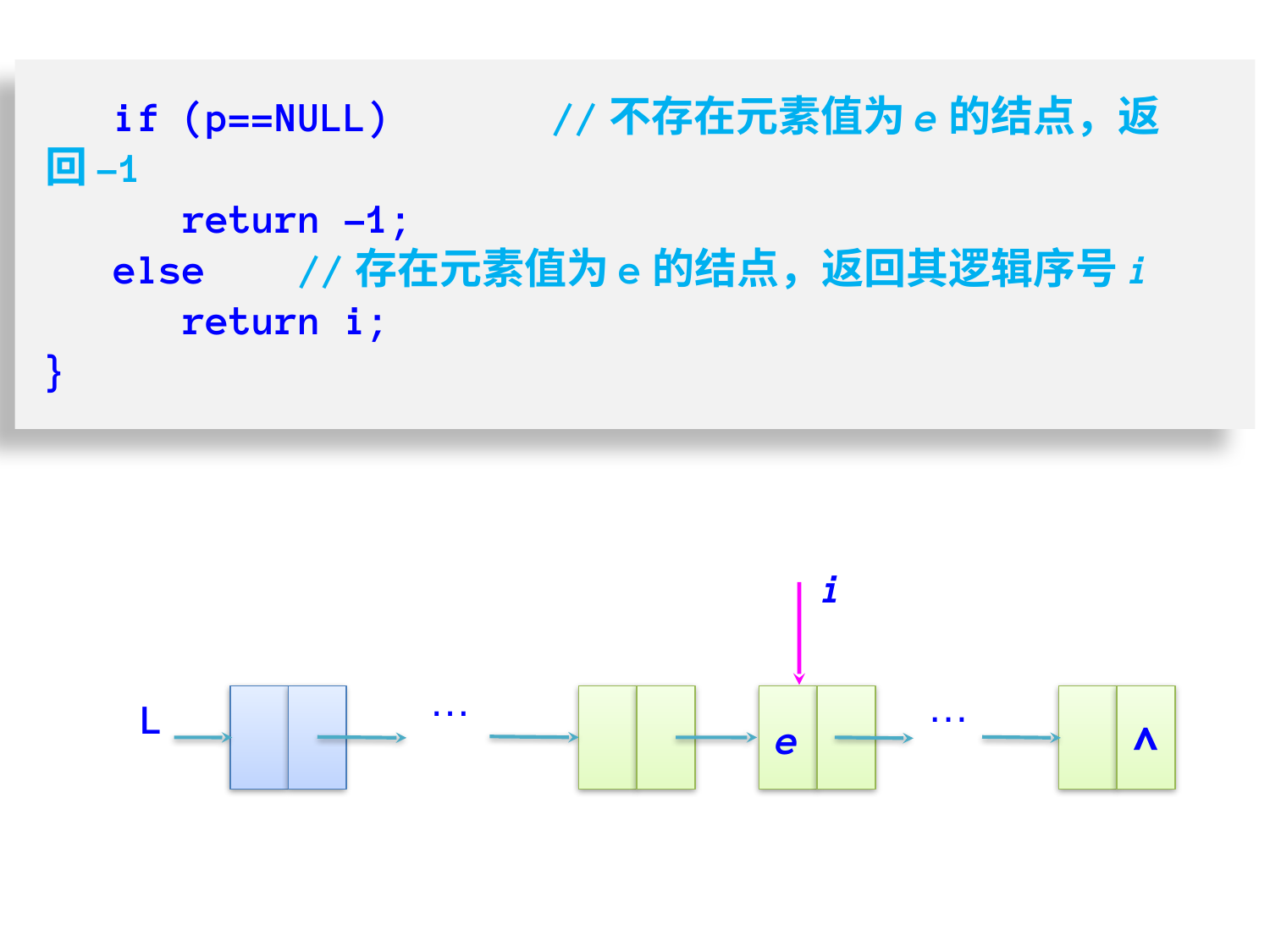

if (p==NULL)		//不存在元素值为e的结点，返回-1
      return -1;
   else	//存在元素值为e的结点，返回其逻辑序号i
      return i;
}
i

…
…
L

e

∧